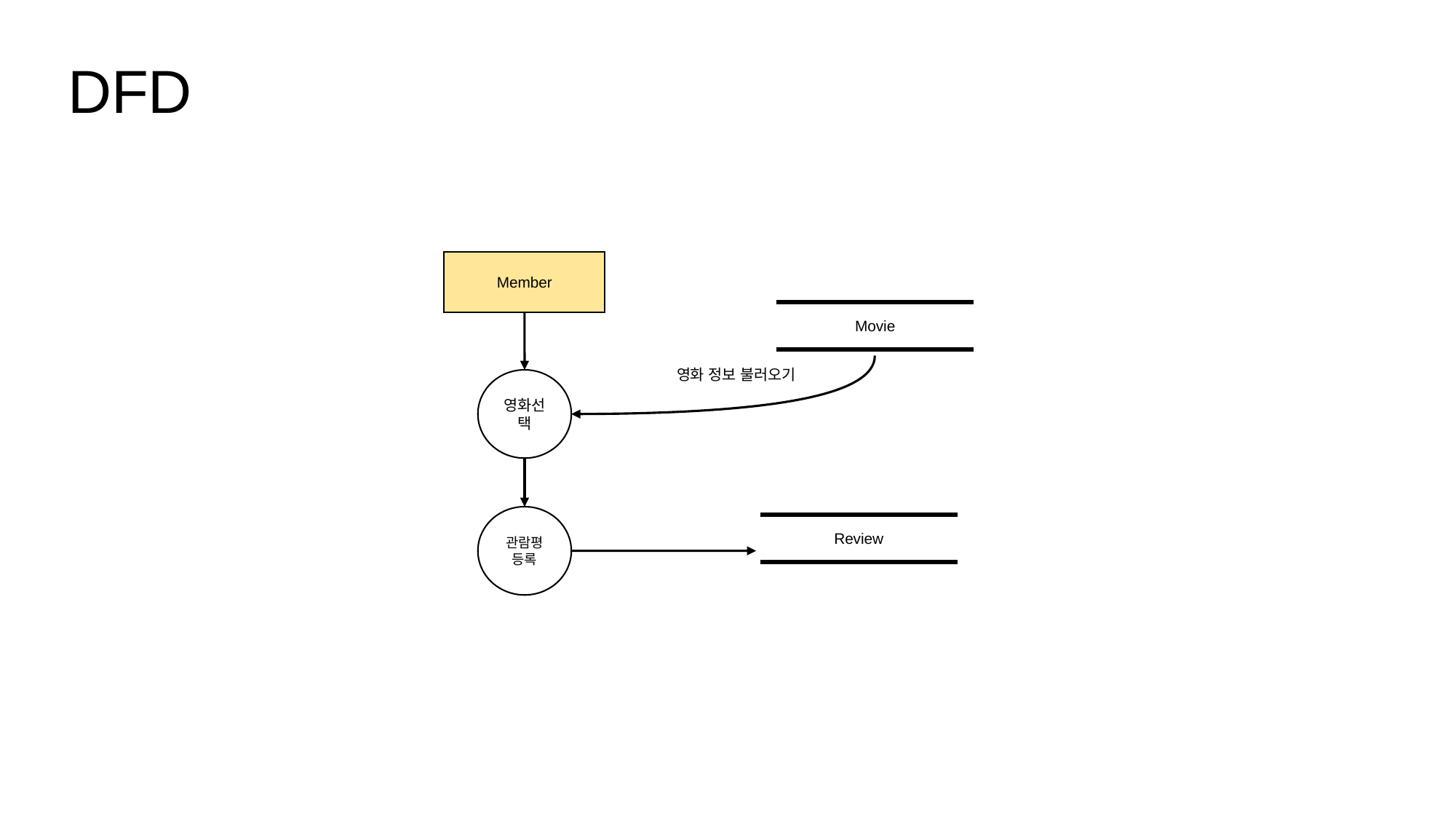

DFD
Member

Movie
영화 정보 불러오기
영화선택
관람평 등록
Review